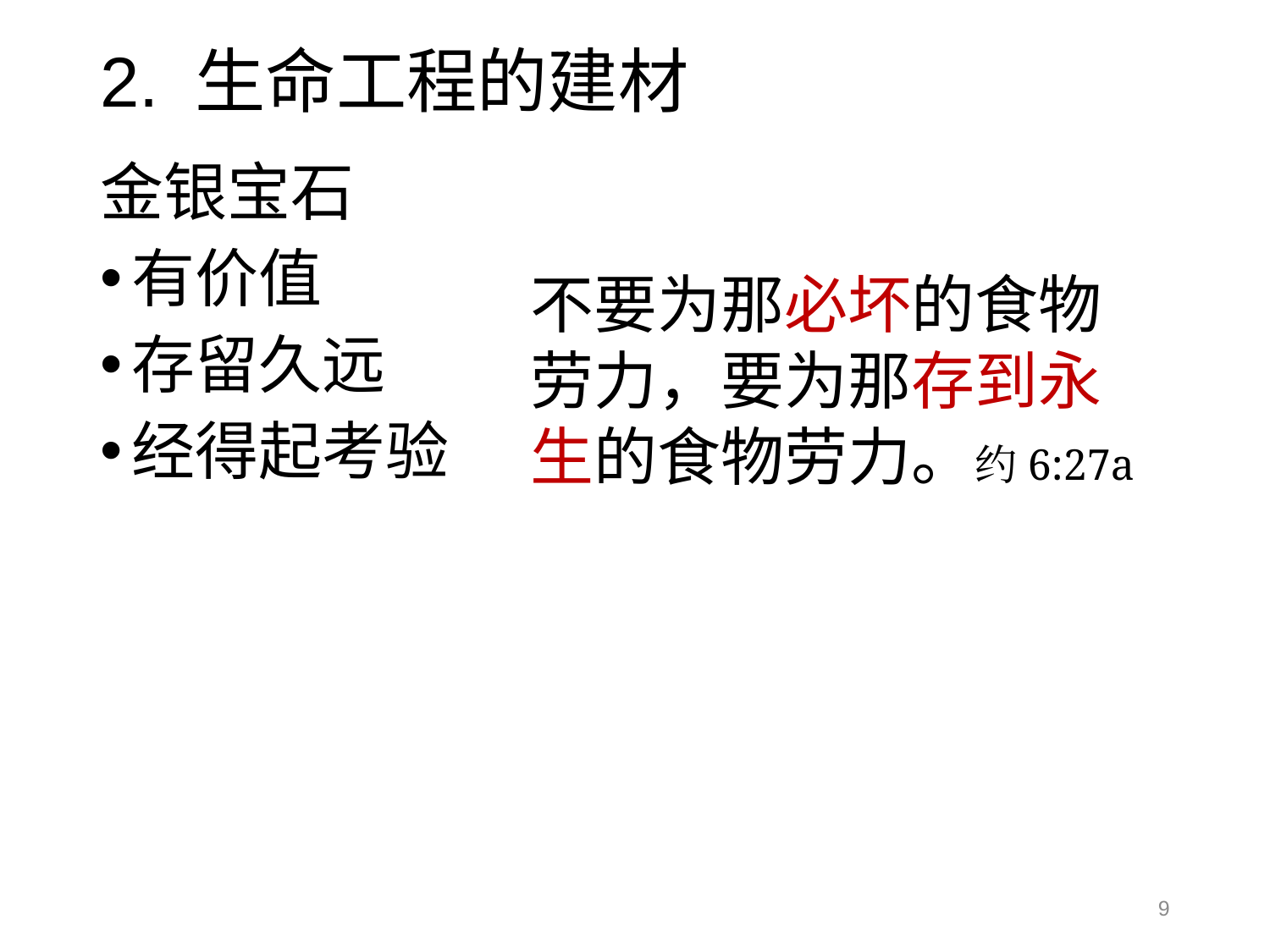

# 2. 生命工程的建材
金银宝石
有价值
存留久远
经得起考验

不要为那必坏的食物劳力，要为那存到永生的食物劳力。约6:27a
9